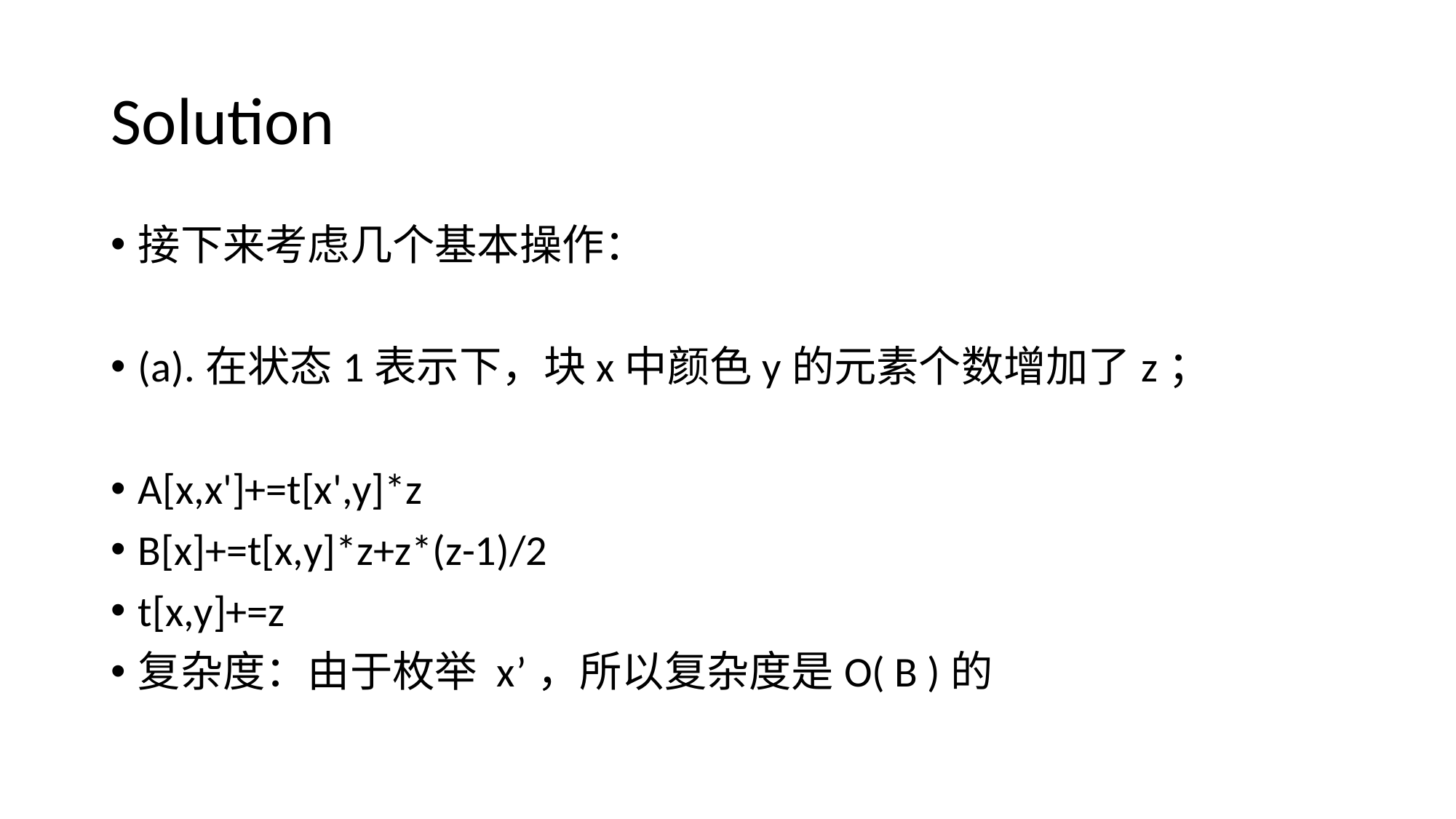

# Solution
接下来考虑几个基本操作：

(a).在状态1表示下，块x中颜色y的元素个数增加了z；

A[x,x']+=t[x',y]*z
B[x]+=t[x,y]*z+z*(z-1)/2
t[x,y]+=z
复杂度：由于枚举 x’，所以复杂度是O( B )的